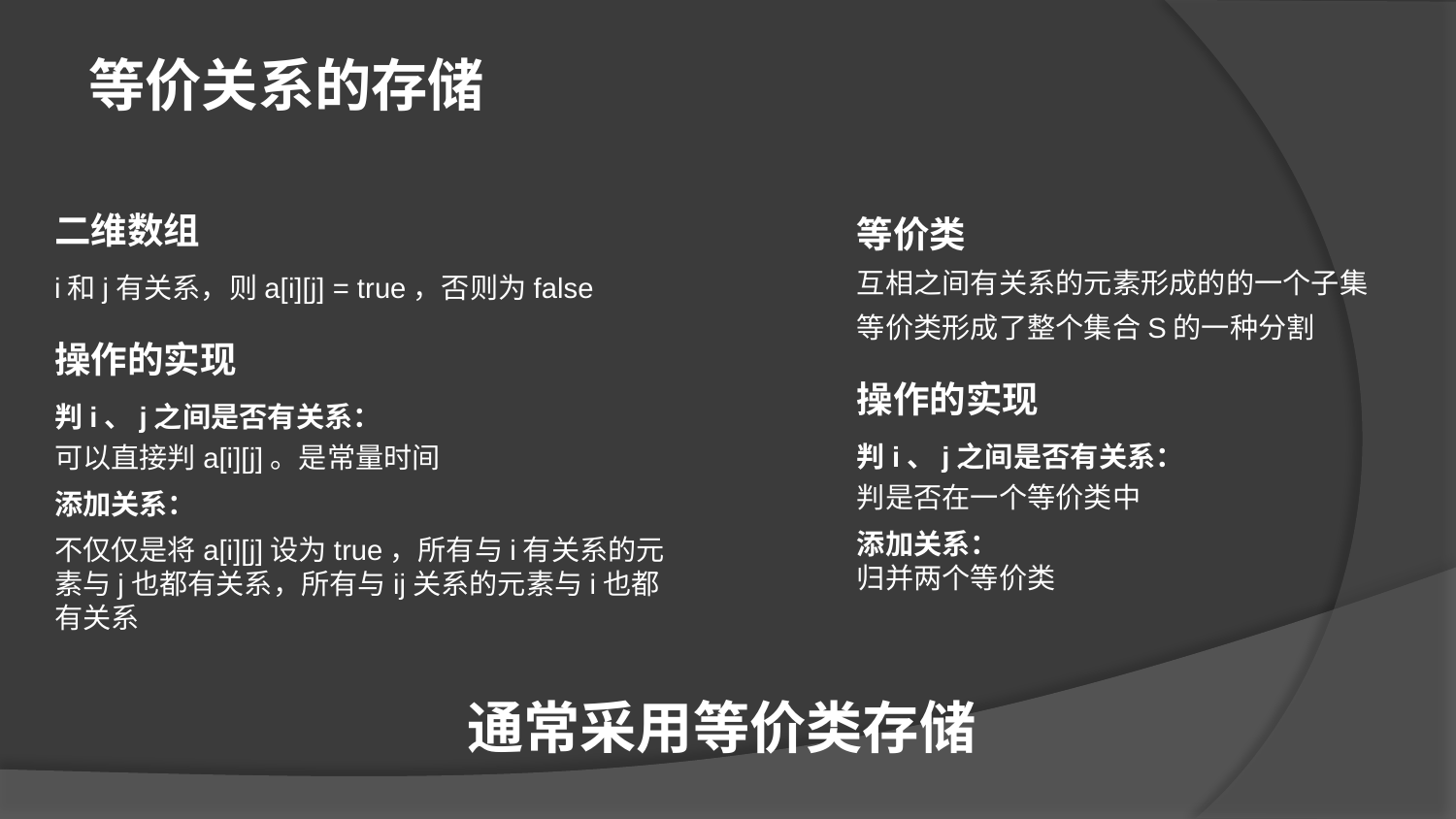

等价关系的存储
二维数组
i和j有关系，则a[i][j] = true，否则为false
操作的实现
判i、j之间是否有关系：
可以直接判a[i][j]。是常量时间
添加关系：
不仅仅是将a[i][j]设为true，所有与i有关系的元素与j也都有关系，所有与ij关系的元素与i也都有关系
等价类
互相之间有关系的元素形成的的一个子集
等价类形成了整个集合S的一种分割
操作的实现
判i、j之间是否有关系：
判是否在一个等价类中
添加关系：
归并两个等价类
通常采用等价类存储